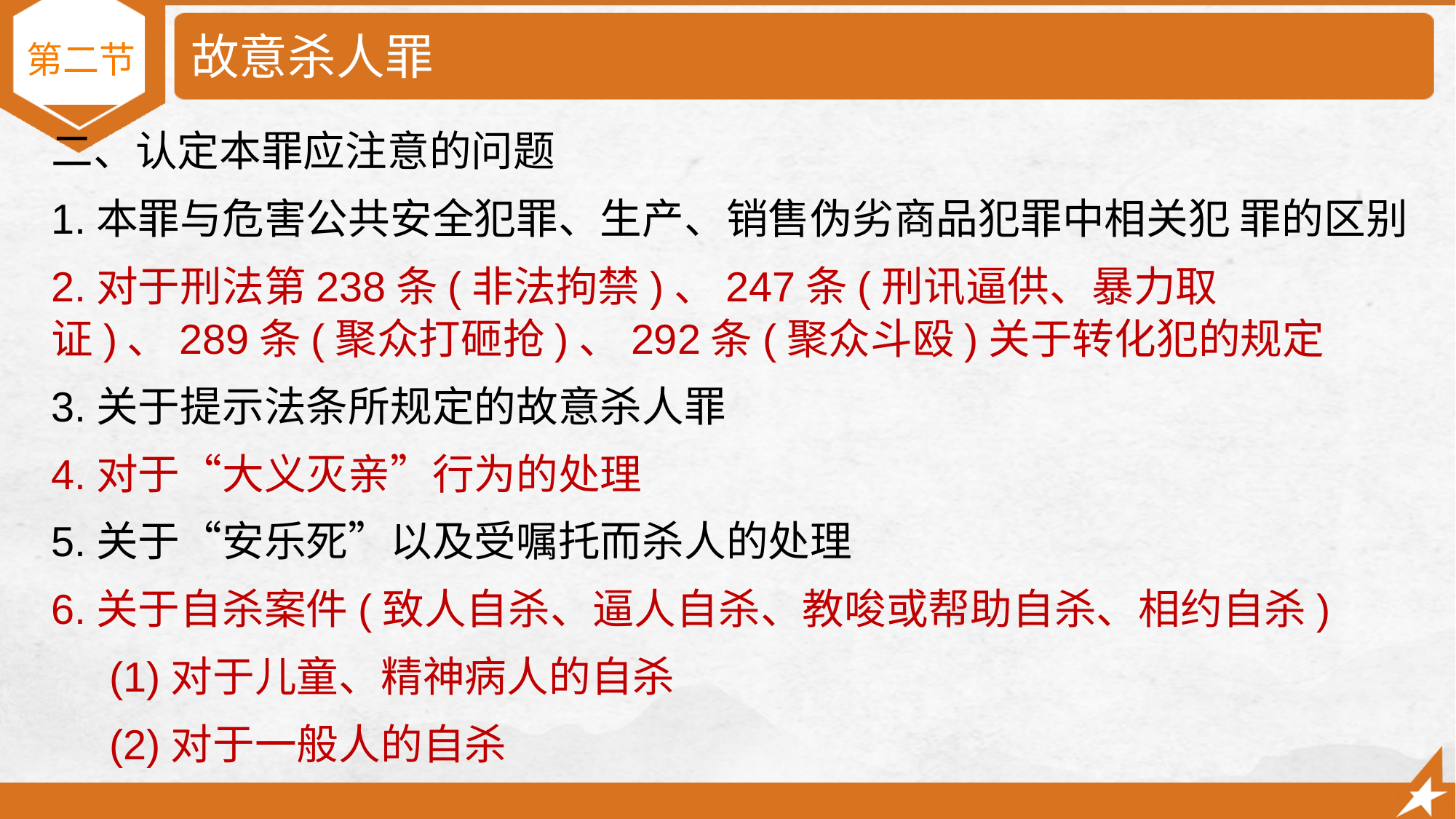

# 故意杀人罪

第二节
二、认定本罪应注意的问题
1.本罪与危害公共安全犯罪、生产、销售伪劣商品犯罪中相关犯 罪的区别
2.对于刑法第238条(非法拘禁)、247条(刑讯逼供、暴力取证)、289条(聚众打砸抢)、292条(聚众斗殴)关于转化犯的规定
3.关于提示法条所规定的故意杀人罪
4.对于“大义灭亲”行为的处理
5.关于“安乐死”以及受嘱托而杀人的处理
6.关于自杀案件(致人自杀、逼人自杀、教唆或帮助自杀、相约自杀)
     (1)对于儿童、精神病人的自杀
     (2)对于一般人的自杀